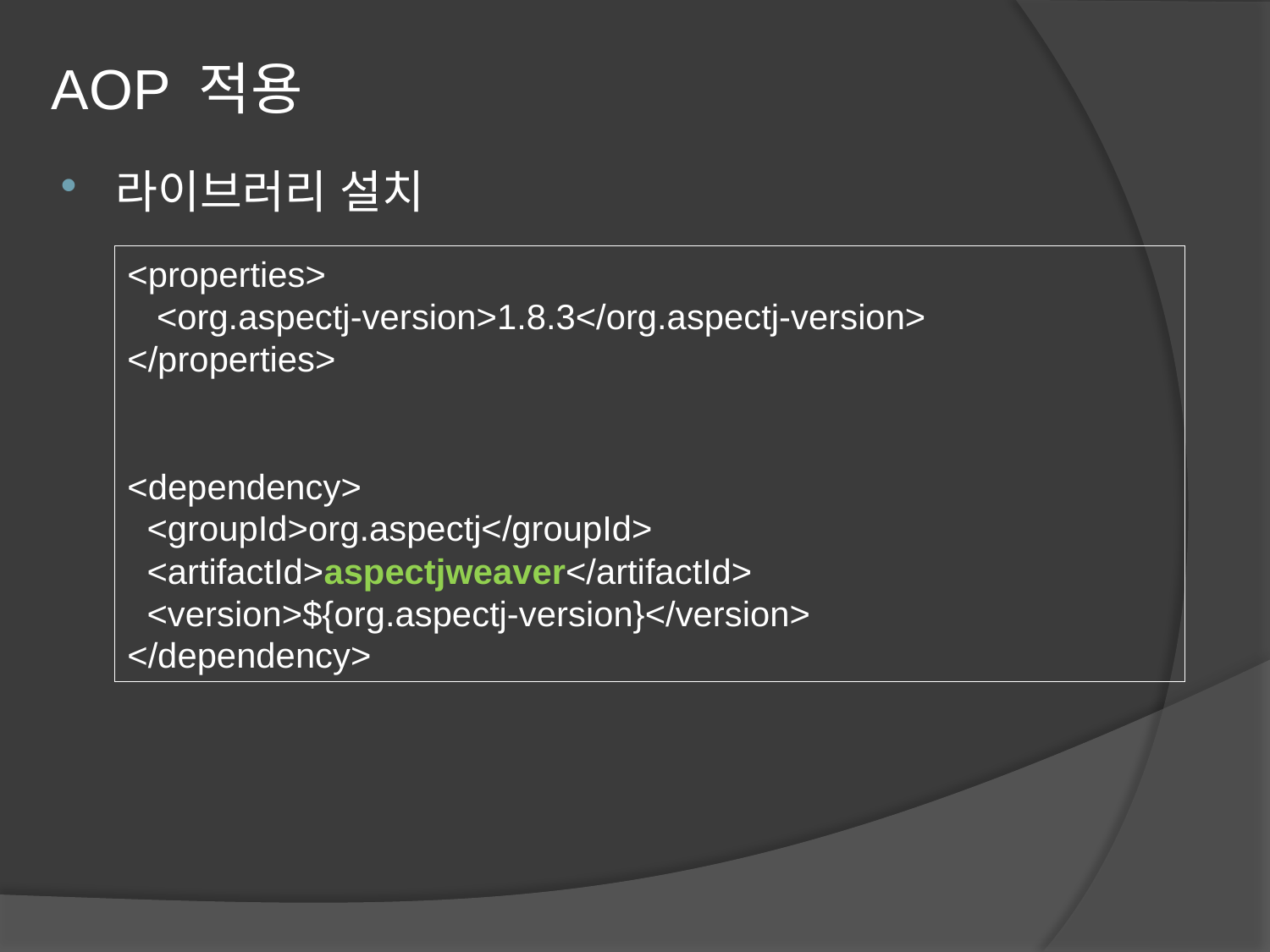

# AOP 적용
라이브러리 설치
<properties>
   <org.aspectj-version>1.8.3</org.aspectj-version>
</properties>

<dependency>
  <groupId>org.aspectj</groupId>
  <artifactId>aspectjweaver</artifactId>
  <version>${org.aspectj-version}</version>
</dependency>